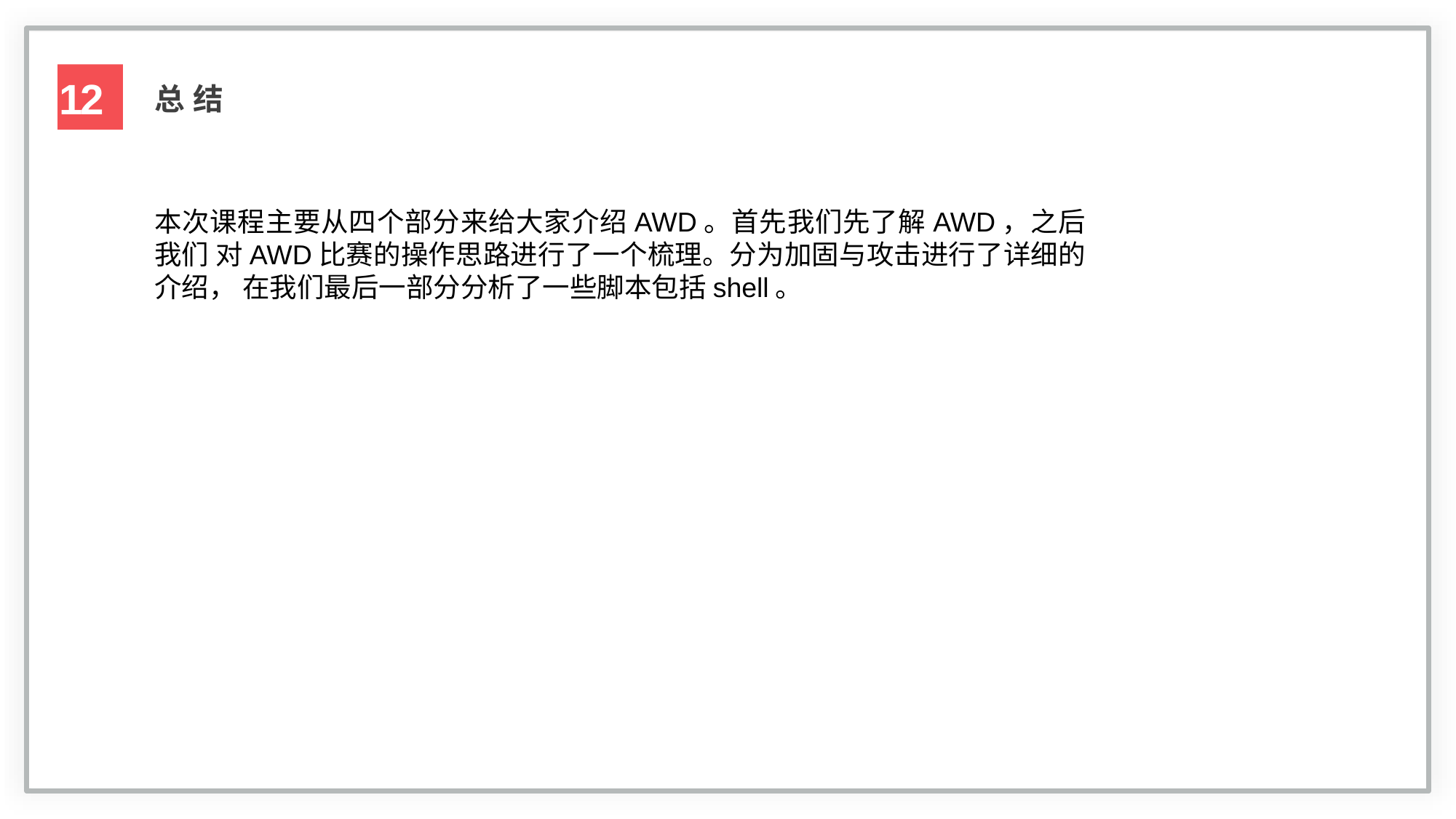

12
总 结
本次课程主要从四个部分来给大家介绍AWD。首先我们先了解AWD，之后我们 对AWD比赛的操作思路进行了一个梳理。分为加固与攻击进行了详细的介绍， 在我们最后一部分分析了一些脚本包括shell。